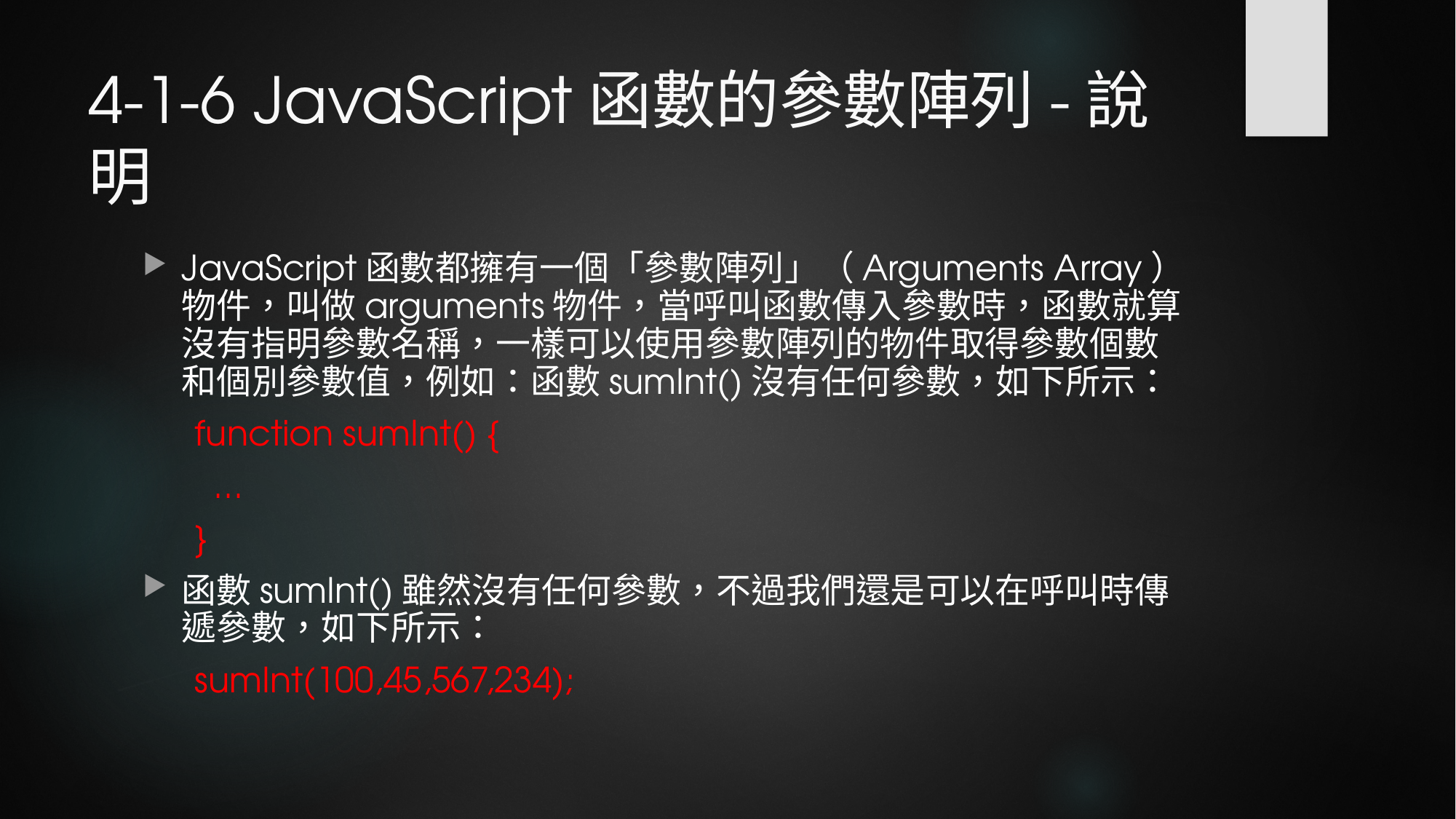

# 4-1-6 JavaScript函數的參數陣列-說明
JavaScript函數都擁有一個「參數陣列」（Arguments Array）物件，叫做arguments物件，當呼叫函數傳入參數時，函數就算沒有指明參數名稱，一樣可以使用參數陣列的物件取得參數個數和個別參數值，例如：函數sumInt()沒有任何參數，如下所示：
function sumInt() {
  …
}
函數sumInt()雖然沒有任何參數，不過我們還是可以在呼叫時傳遞參數，如下所示：
sumInt(100,45,567,234);